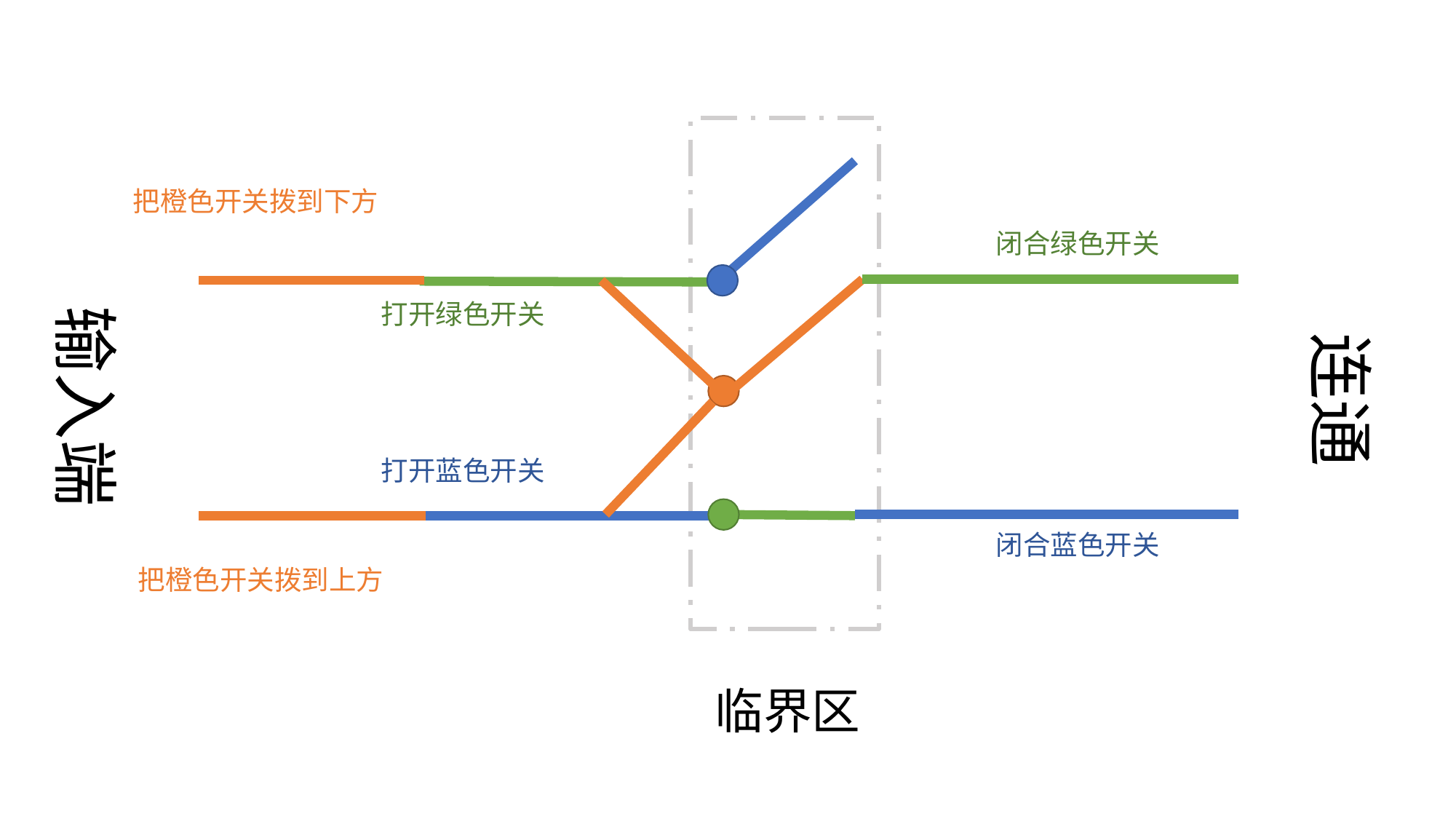

把橙色开关拨到下方
闭合绿色开关

打开绿色开关
输入端
连通

打开蓝色开关

闭合蓝色开关
把橙色开关拨到上方
临界区